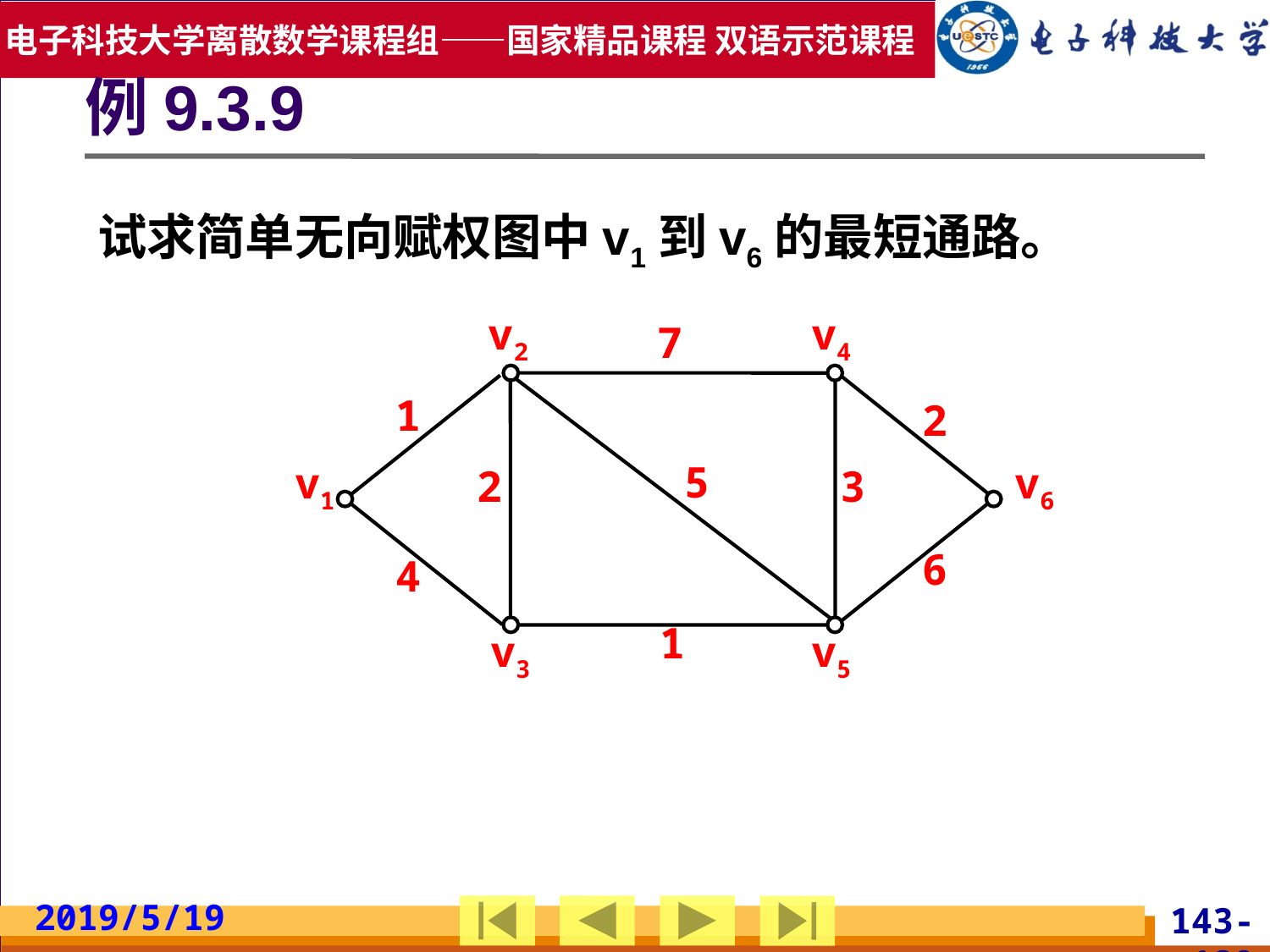

例9.3.9
试求简单无向赋权图中v1到v6的最短通路。
v2
v4
7

1
2
5
v1
v6
2
3

6
4
1

v3
v5
2019/5/19